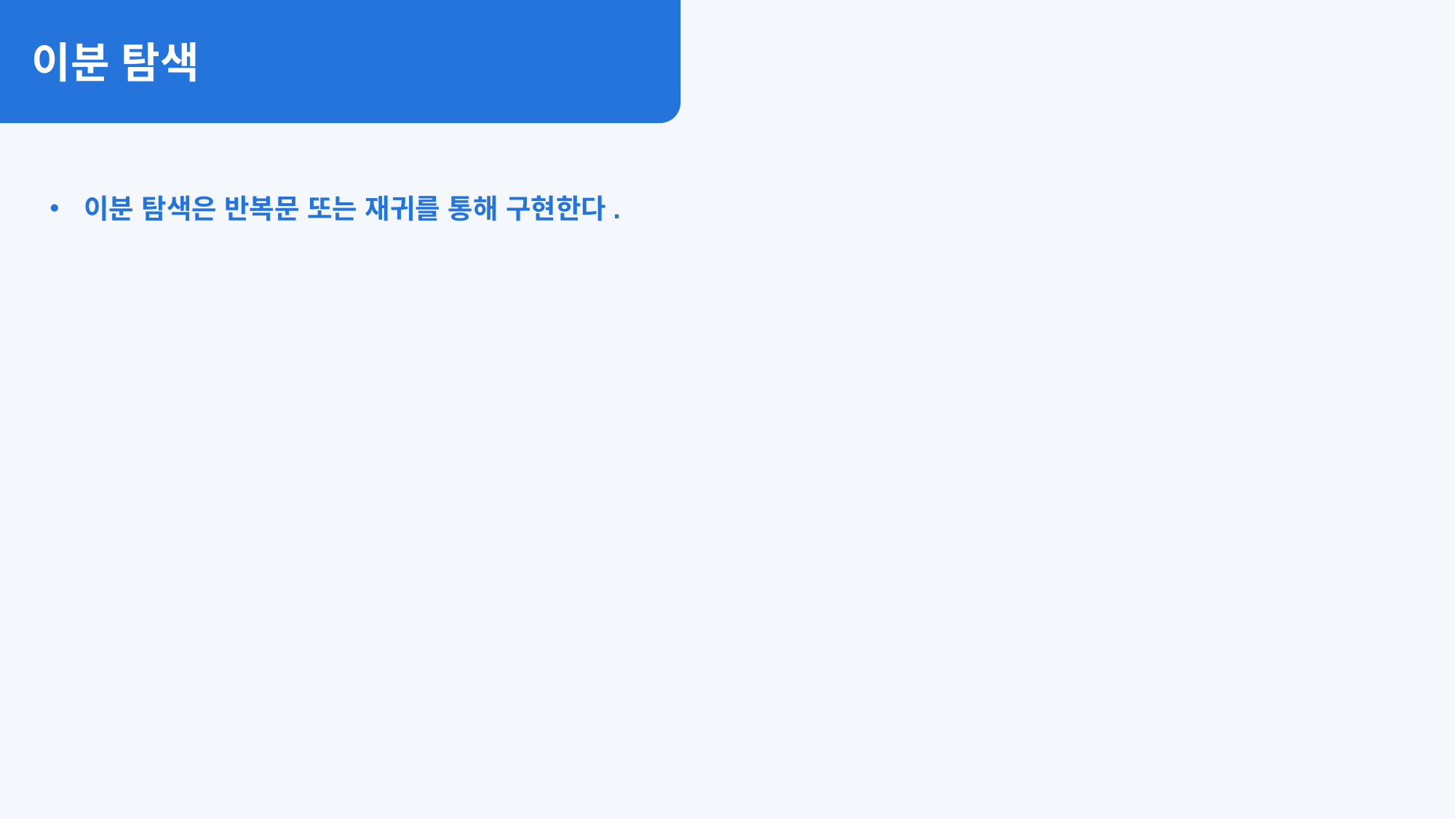

이분 탐색
이분 탐색은 반복문 또는 재귀를 통해 구현한다.